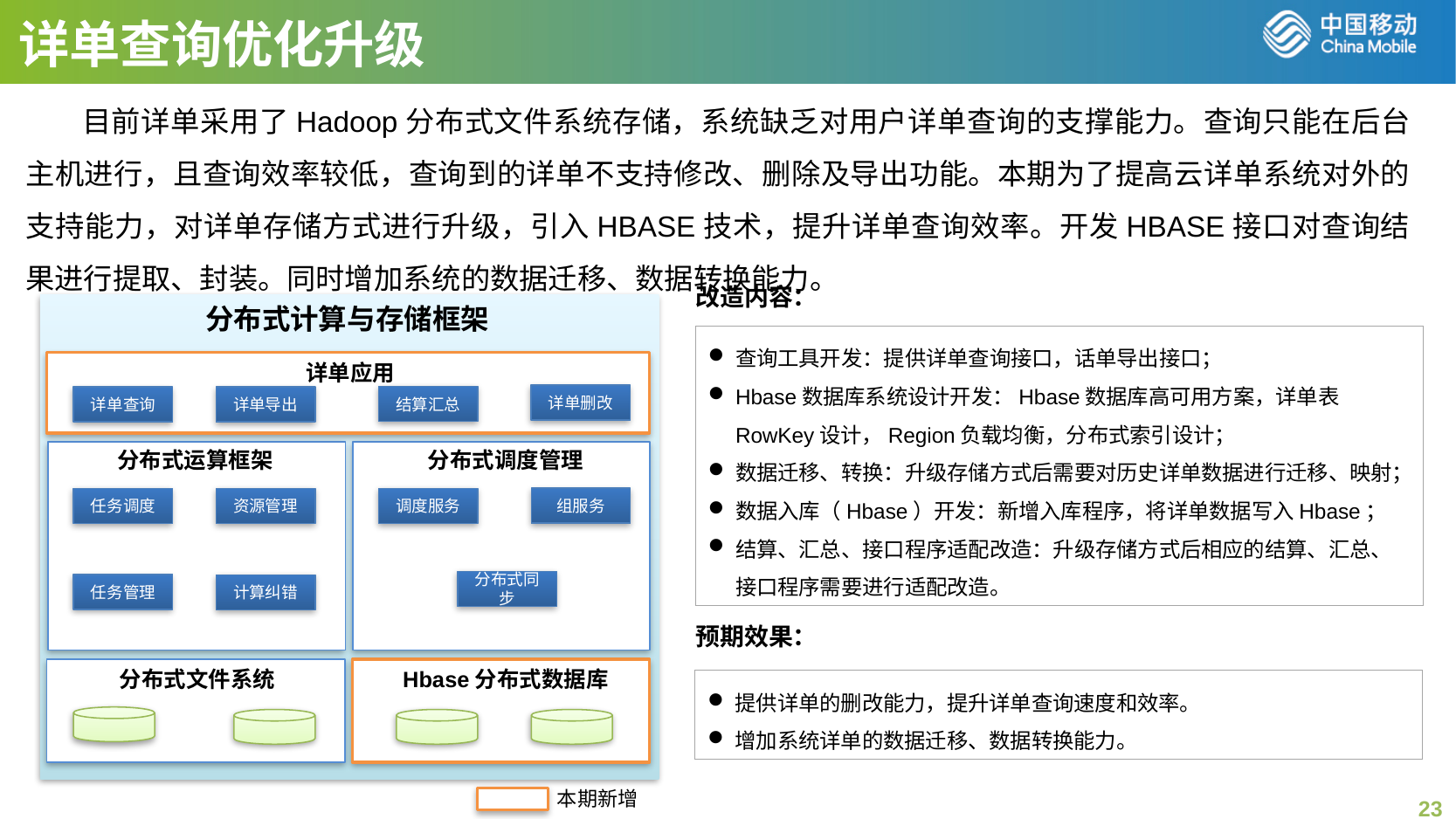

# 详单查询优化升级
目前详单采用了Hadoop分布式文件系统存储，系统缺乏对用户详单查询的支撑能力。查询只能在后台主机进行，且查询效率较低，查询到的详单不支持修改、删除及导出功能。本期为了提高云详单系统对外的支持能力，对详单存储方式进行升级，引入HBASE技术，提升详单查询效率。开发HBASE接口对查询结果进行提取、封装。同时增加系统的数据迁移、数据转换能力。

改造内容：

分布式计算与存储框架
查询工具开发：提供详单查询接口，话单导出接口；
Hbase数据库系统设计开发：Hbase数据库高可用方案，详单表RowKey设计，Region负载均衡，分布式索引设计；
数据迁移、转换：升级存储方式后需要对历史详单数据进行迁移、映射；
数据入库（Hbase）开发：新增入库程序，将详单数据写入Hbase；
结算、汇总、接口程序适配改造：升级存储方式后相应的结算、汇总、接口程序需要进行适配改造。
详单应用

详单删改
结算汇总
详单查询
详单导出
分布式运算框架
分布式调度管理

组服务
任务调度
资源管理
调度服务
分布式同步
任务管理
计算纠错
预期效果：
分布式文件系统
Hbase分布式数据库

提供详单的删改能力，提升详单查询速度和效率。
增加系统详单的数据迁移、数据转换能力。

本期新增